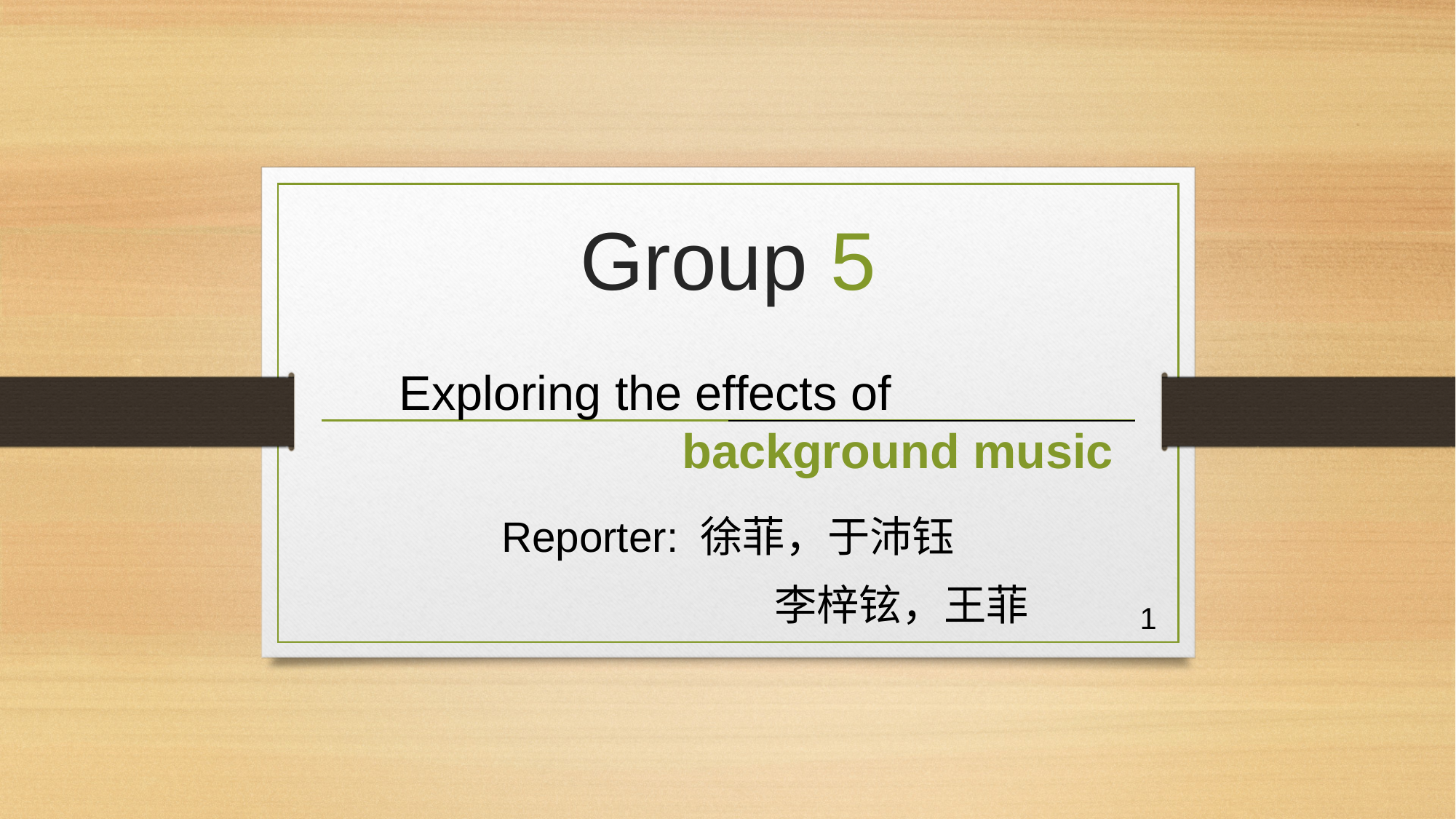

# Group 5
     Exploring the effects of
                          background music
Reporter: 徐菲，于沛钰
			 李梓铉，王菲
1